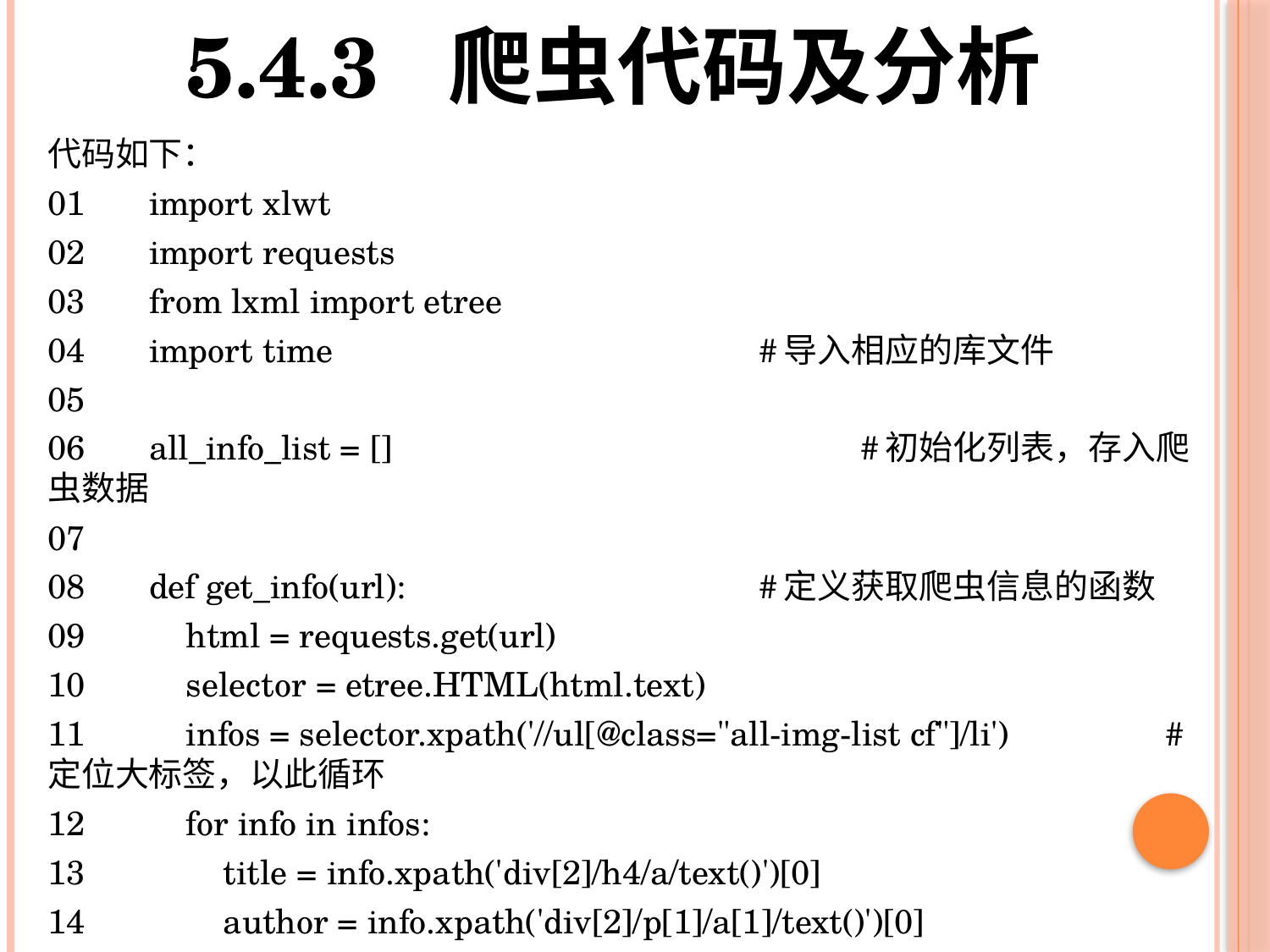

# 5.4.3  爬虫代码及分析
代码如下：
01	import xlwt
02	import requests
03	from lxml import etree
04	import time					#导入相应的库文件
05
06	all_info_list = []					#初始化列表，存入爬虫数据
07
08	def get_info(url):				#定义获取爬虫信息的函数
09	    html = requests.get(url)
10	    selector = etree.HTML(html.text)
11	    infos = selector.xpath('//ul[@class="all-img-list cf"]/li')		#定位大标签，以此循环
12	    for info in infos:
13	        title = info.xpath('div[2]/h4/a/text()')[0]
14	        author = info.xpath('div[2]/p[1]/a[1]/text()')[0]